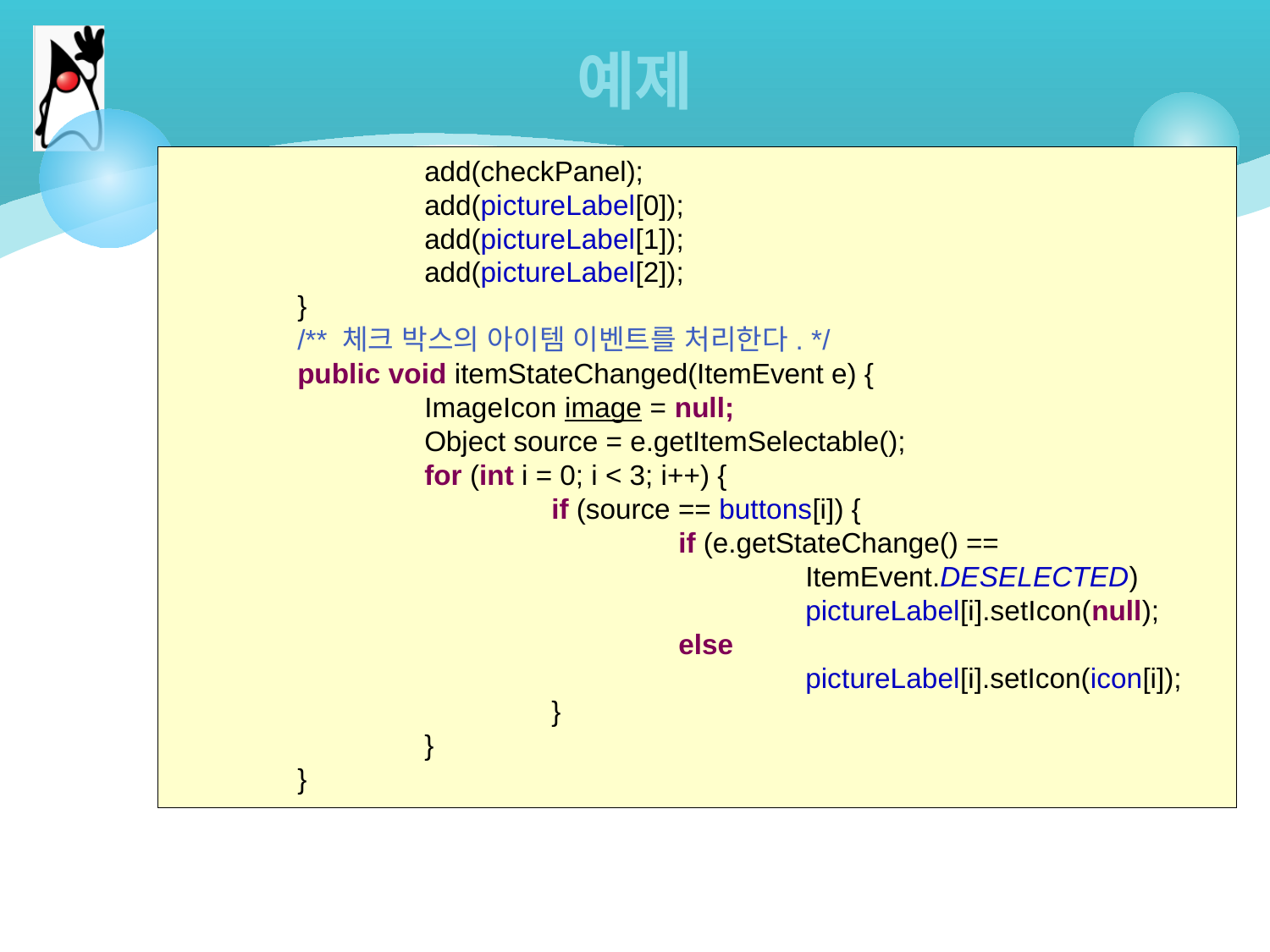

# 예제
		add(checkPanel);
		add(pictureLabel[0]);
		add(pictureLabel[1]);
		add(pictureLabel[2]);
	}
	/** 체크 박스의 아이템 이벤트를 처리한다. */
	public void itemStateChanged(ItemEvent e) {
		ImageIcon image = null;
		Object source = e.getItemSelectable();
		for (int i = 0; i < 3; i++) {
			if (source == buttons[i]) {
				if (e.getStateChange() ==
					ItemEvent.DESELECTED)
					pictureLabel[i].setIcon(null);					else
					pictureLabel[i].setIcon(icon[i]);
			}
		}
	}